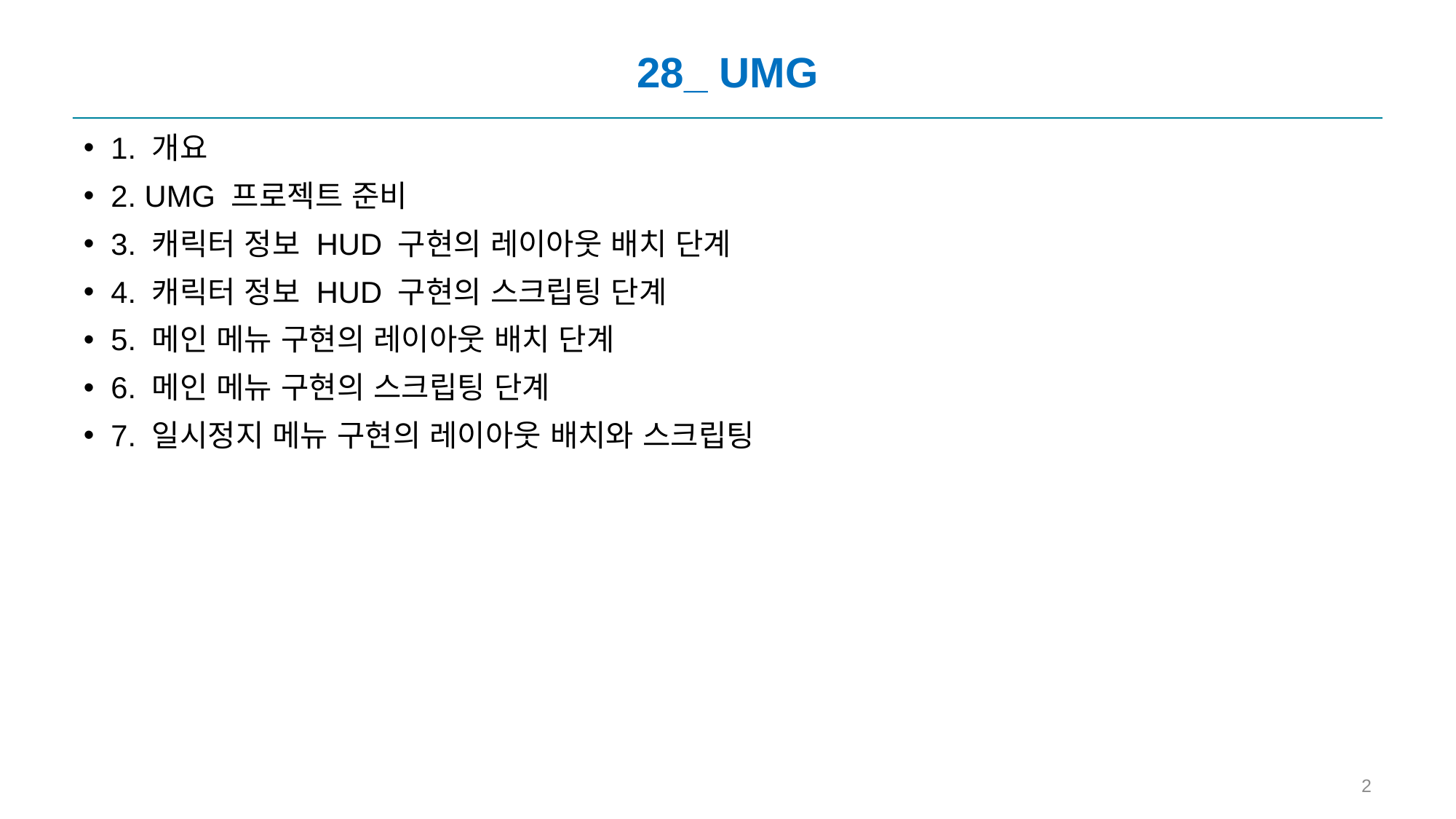

# 28_ UMG
1. 개요
2. UMG 프로젝트 준비
3. 캐릭터 정보 HUD 구현의 레이아웃 배치 단계
4. 캐릭터 정보 HUD 구현의 스크립팅 단계
5. 메인 메뉴 구현의 레이아웃 배치 단계
6. 메인 메뉴 구현의 스크립팅 단계
7. 일시정지 메뉴 구현의 레이아웃 배치와 스크립팅

2